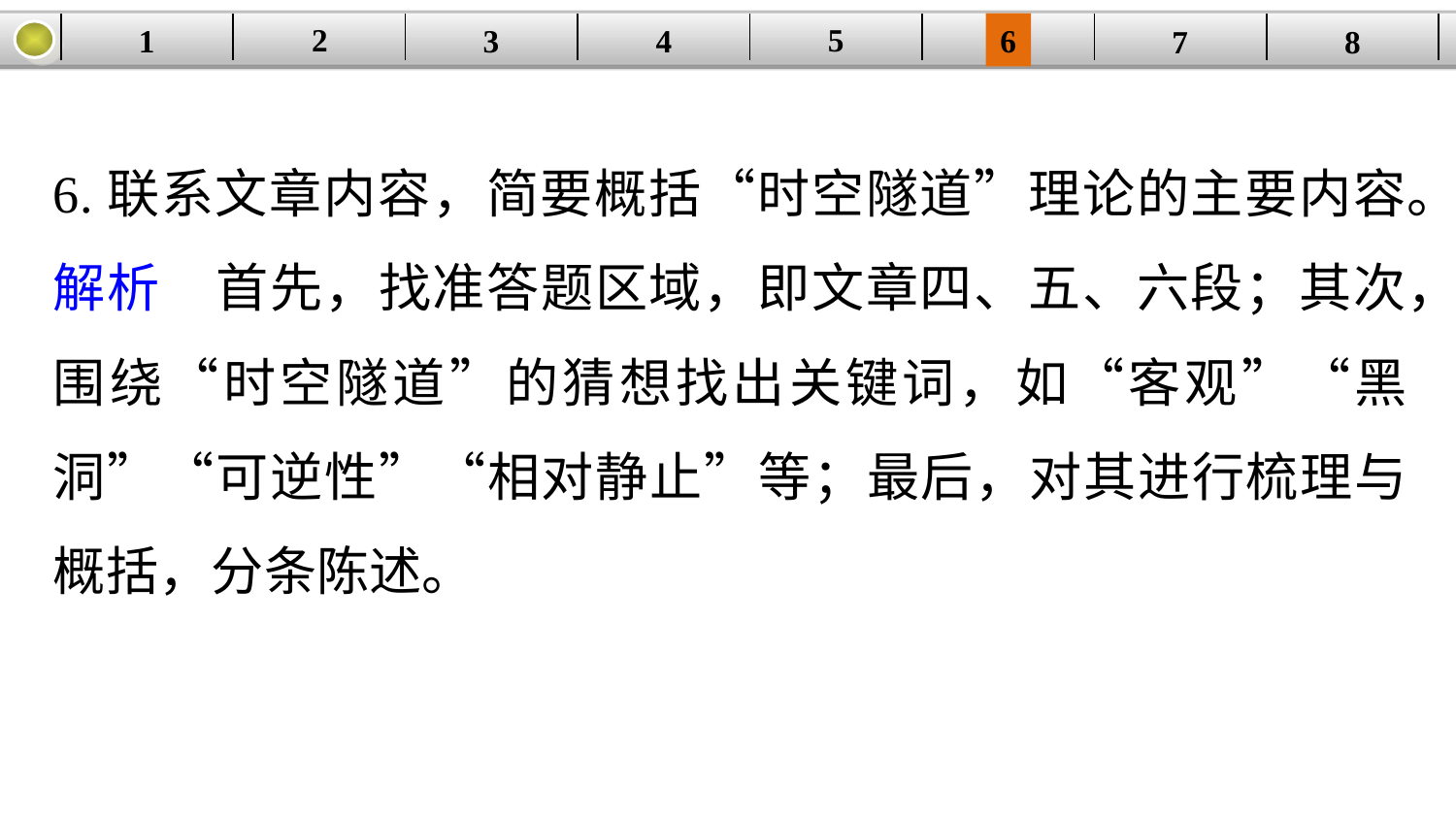

5
2
1
4
6
|  |  |  |  |  |  |  |  |
| --- | --- | --- | --- | --- | --- | --- | --- |
3
8
7

6.联系文章内容，简要概括“时空隧道”理论的主要内容。
解析　首先，找准答题区域，即文章四、五、六段；其次，围绕“时空隧道”的猜想找出关键词，如“客观”“黑洞”“可逆性”“相对静止”等；最后，对其进行梳理与概括，分条陈述。